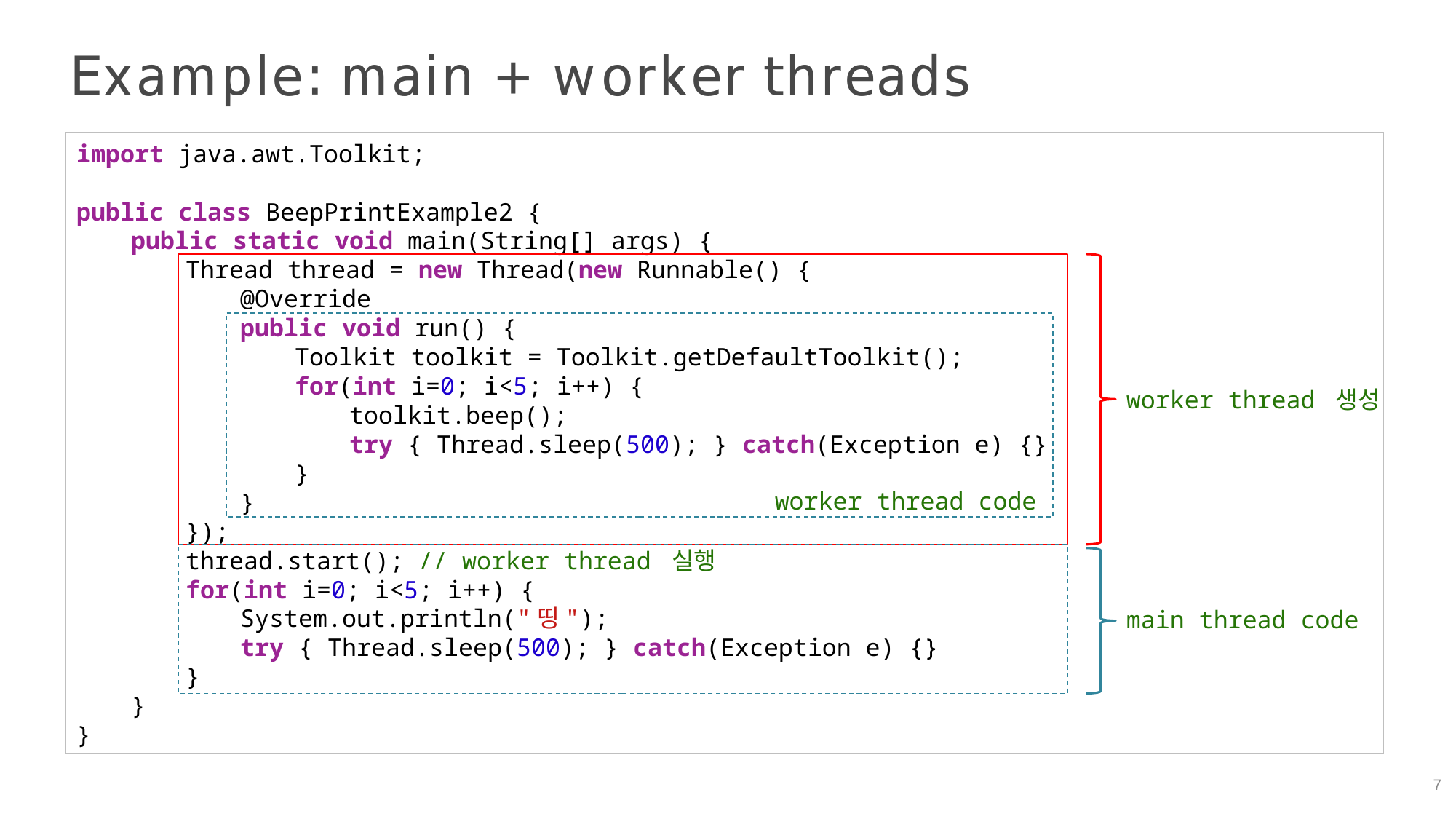

# Example: main + worker threads
import java.awt.Toolkit;

public class BeepPrintExample2 {
public static void main(String[] args) {
Thread thread = new Thread(new Runnable() {
@Override
public void run() {
Toolkit toolkit = Toolkit.getDefaultToolkit();
for(int i=0; i<5; i++) {
toolkit.beep();
try { Thread.sleep(500); } catch(Exception e) {}
}
}
});
thread.start(); // worker thread 실행
for(int i=0; i<5; i++) {
System.out.println("띵");
try { Thread.sleep(500); } catch(Exception e) {}
}
}
}

worker thread 생성
worker thread code

main thread code
7